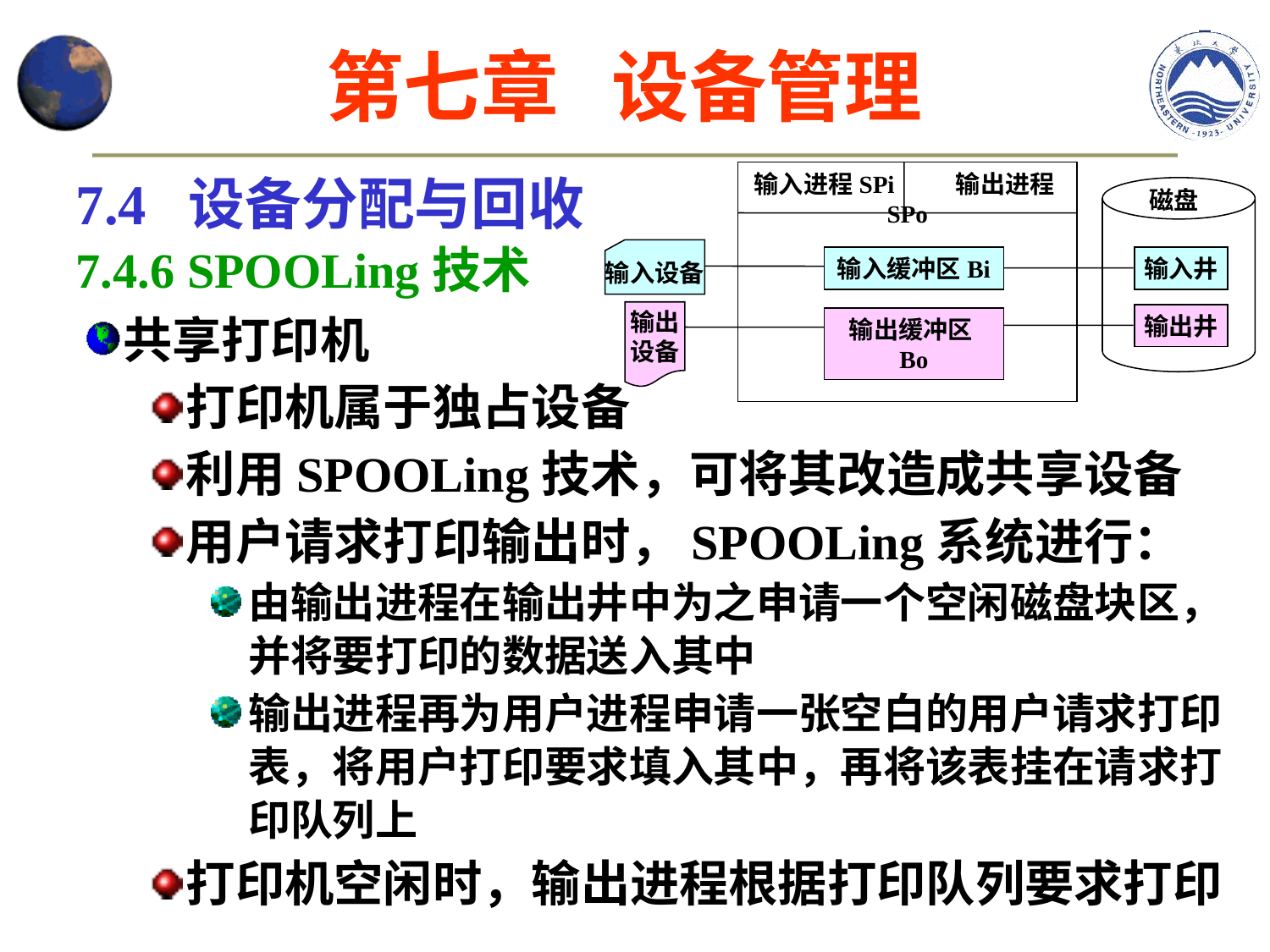

第七章   设备管理
7.4  设备分配与回收
7.4.6 SPOOLing技术
输入进程SPi         输出进程SPo

磁盘

输入设备
输入缓冲区Bi
输入井

输出
设备
输出井
输出缓冲区Bo

共享打印机
打印机属于独占设备
利用SPOOLing技术，可将其改造成共享设备
用户请求打印输出时，SPOOLing系统进行：
由输出进程在输出井中为之申请一个空闲磁盘块区，并将要打印的数据送入其中
输出进程再为用户进程申请一张空白的用户请求打印表，将用户打印要求填入其中，再将该表挂在请求打印队列上
打印机空闲时，输出进程根据打印队列要求打印